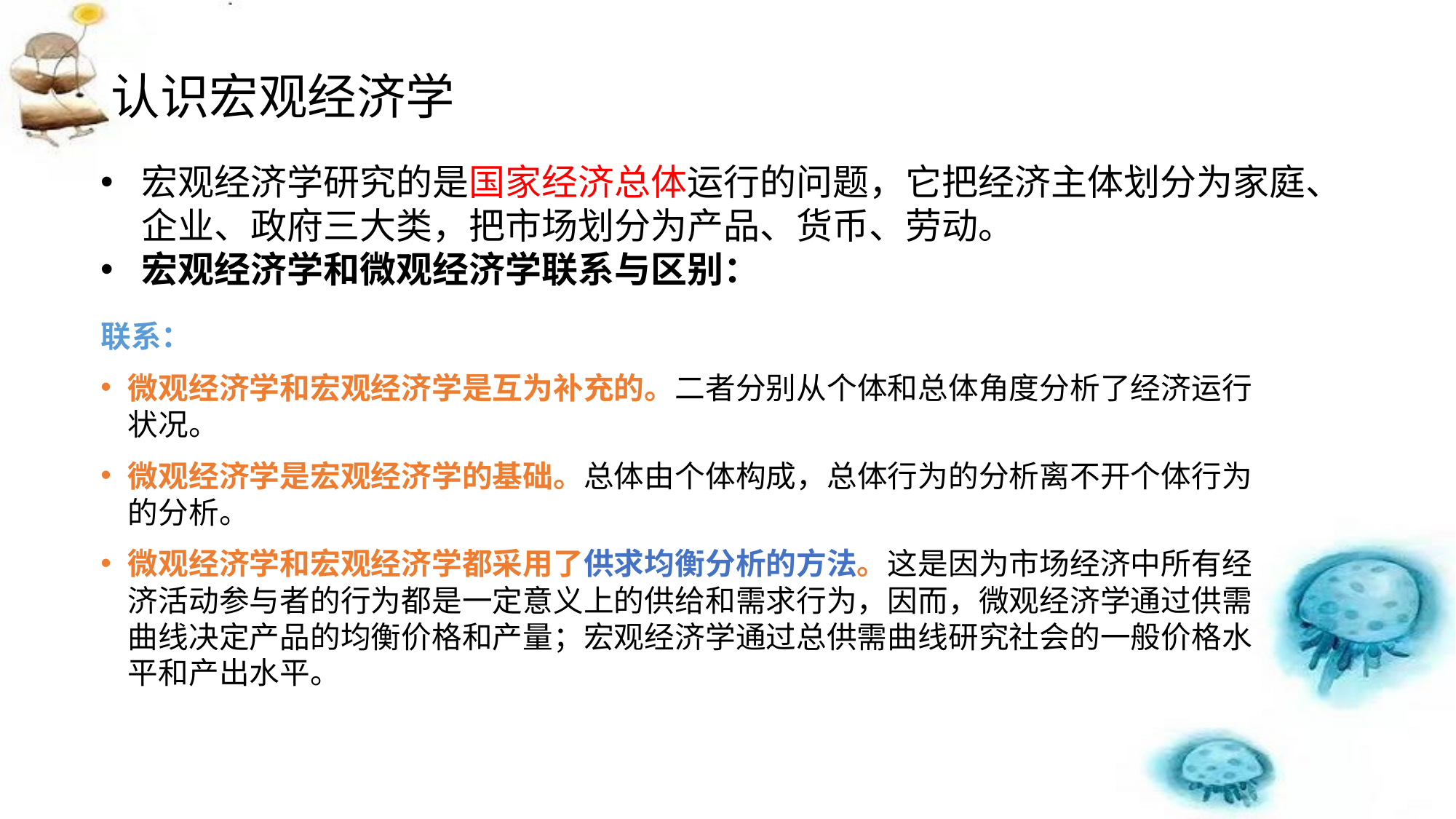

# 认识宏观经济学
宏观经济学研究的是国家经济总体运行的问题，它把经济主体划分为家庭、企业、政府三大类，把市场划分为产品、货币、劳动。
宏观经济学和微观经济学联系与区别：

联系：
微观经济学和宏观经济学是互为补充的。二者分别从个体和总体角度分析了经济运行状况。
微观经济学是宏观经济学的基础。总体由个体构成，总体行为的分析离不开个体行为的分析。
微观经济学和宏观经济学都采用了供求均衡分析的方法。这是因为市场经济中所有经济活动参与者的行为都是一定意义上的供给和需求行为，因而，微观经济学通过供需曲线决定产品的均衡价格和产量；宏观经济学通过总供需曲线研究社会的一般价格水平和产出水平。